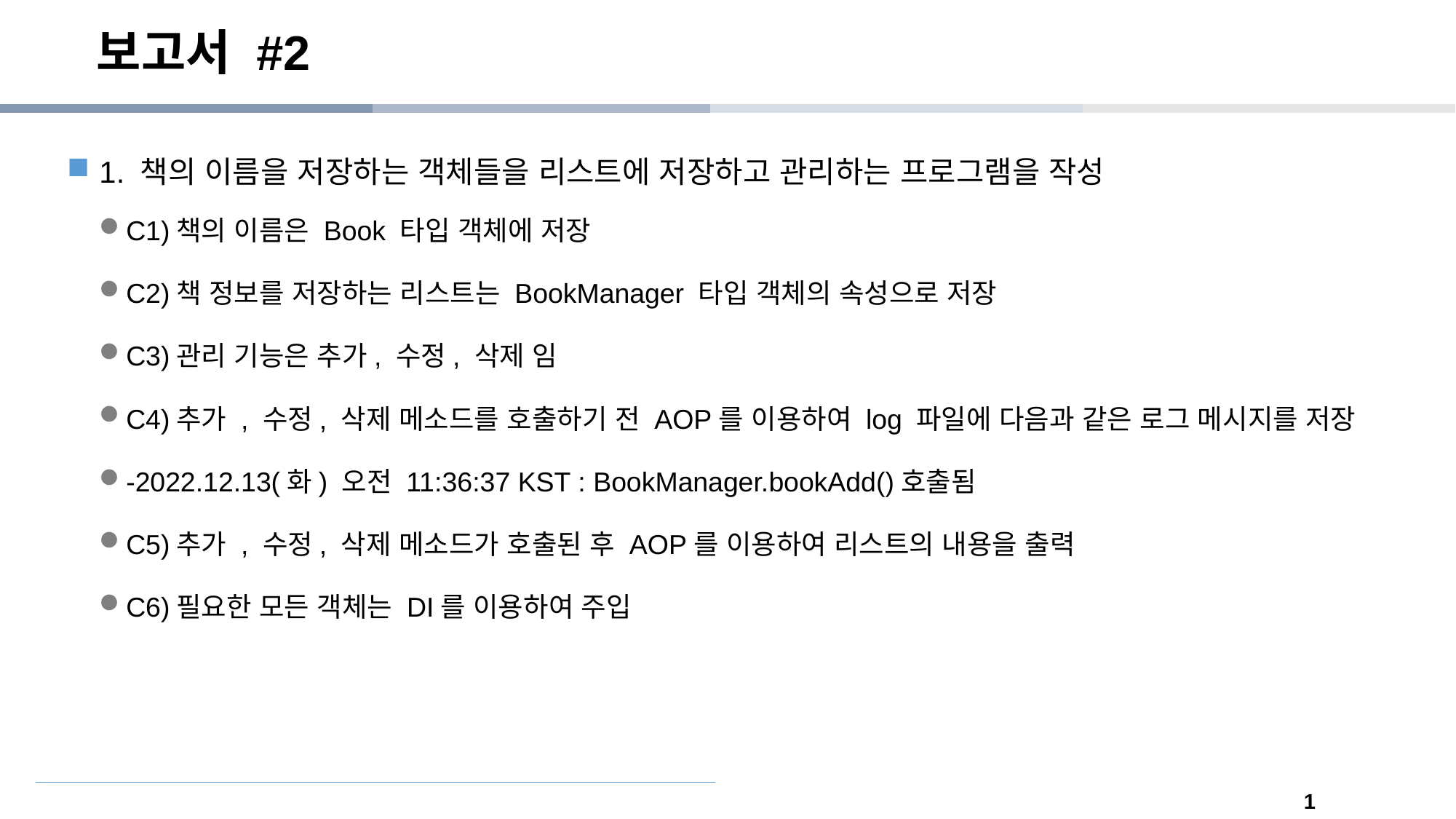

# 보고서 #2
1. 책의 이름을 저장하는 객체들을 리스트에 저장하고 관리하는 프로그램을 작성
C1)책의 이름은 Book 타입 객체에 저장
C2)책 정보를 저장하는 리스트는 BookManager 타입 객체의 속성으로 저장
C3)관리 기능은 추가, 수정, 삭제 임
C4)추가 , 수정, 삭제 메소드를 호출하기 전 AOP를 이용하여 log 파일에 다음과 같은 로그 메시지를 저장
-2022.12.13(화) 오전 11:36:37 KST : BookManager.bookAdd()호출됨
C5)추가 , 수정, 삭제 메소드가 호출된 후 AOP를 이용하여 리스트의 내용을 출력
C6)필요한 모든 객체는 DI를 이용하여 주입